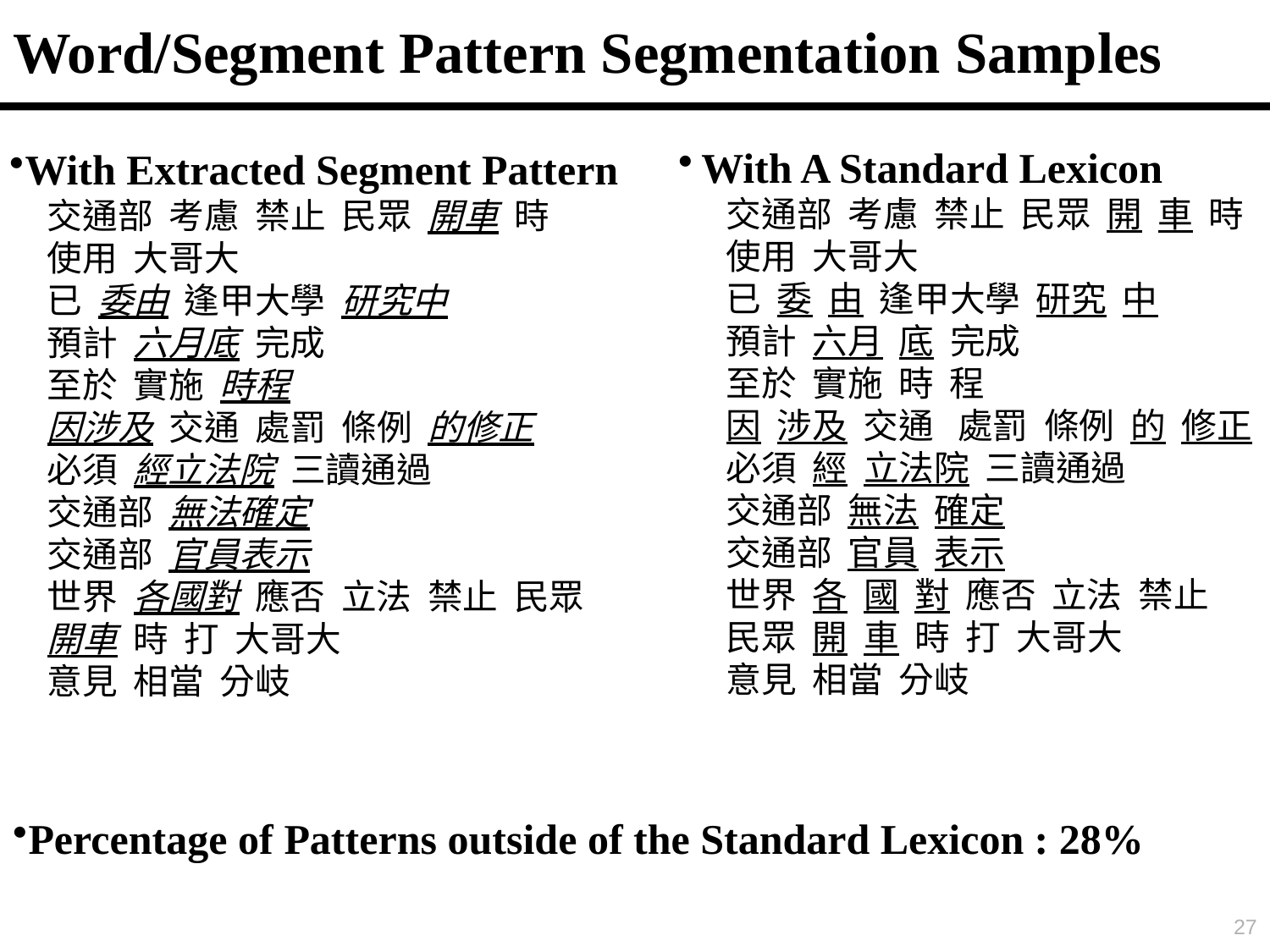

# Word/Segment Pattern Segmentation Samples

With A Standard Lexicon
交通部  考慮  禁止  民眾  開  車  時
使用  大哥大
已  委  由  逢甲大學  研究  中
預計  六月  底  完成
至於  實施  時  程
因  涉及  交通   處罰  條例  的  修正
必須  經  立法院  三讀通過
交通部  無法  確定
交通部  官員  表示
世界  各  國  對  應否  立法  禁止
民眾  開  車  時  打  大哥大
意見  相當  分岐
With Extracted Segment Pattern
交通部  考慮  禁止  民眾  開車  時
使用  大哥大
已  委由  逢甲大學  研究中
預計  六月底  完成
至於  實施  時程
因涉及  交通  處罰  條例  的修正
必須  經立法院  三讀通過
交通部  無法確定
交通部  官員表示
世界  各國對  應否  立法  禁止  民眾
開車  時  打  大哥大
意見  相當  分岐

Percentage of Patterns outside of the Standard Lexicon : 28%
27